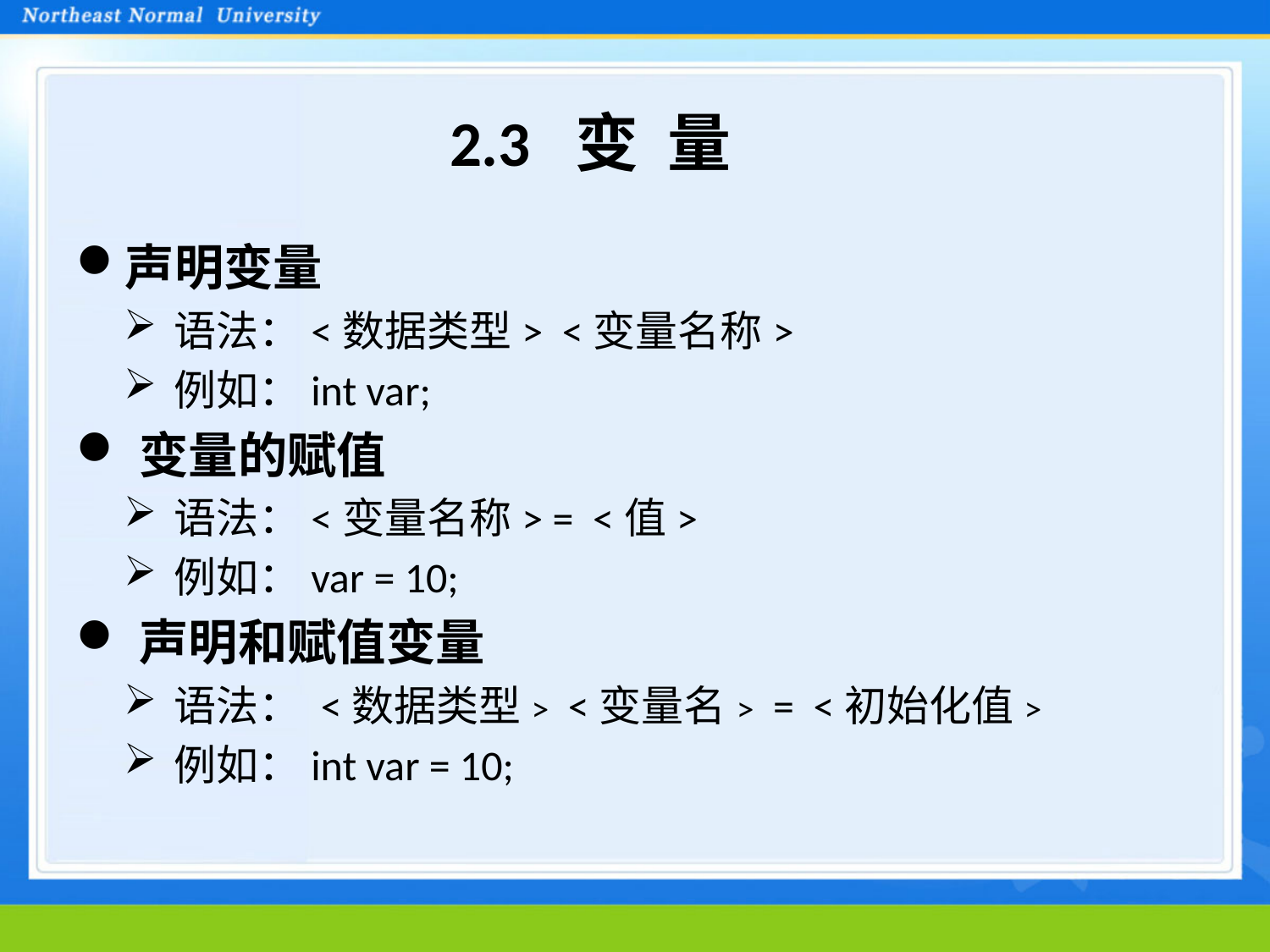

# 2.3  变  量
声明变量
语法：<数据类型>  <变量名称>
例如：int var;
变量的赋值
语法：<变量名称> =  <值>
例如：var = 10;
声明和赋值变量
语法： <数据类型>  <变量名>  =  <初始化值>
例如：int var = 10;